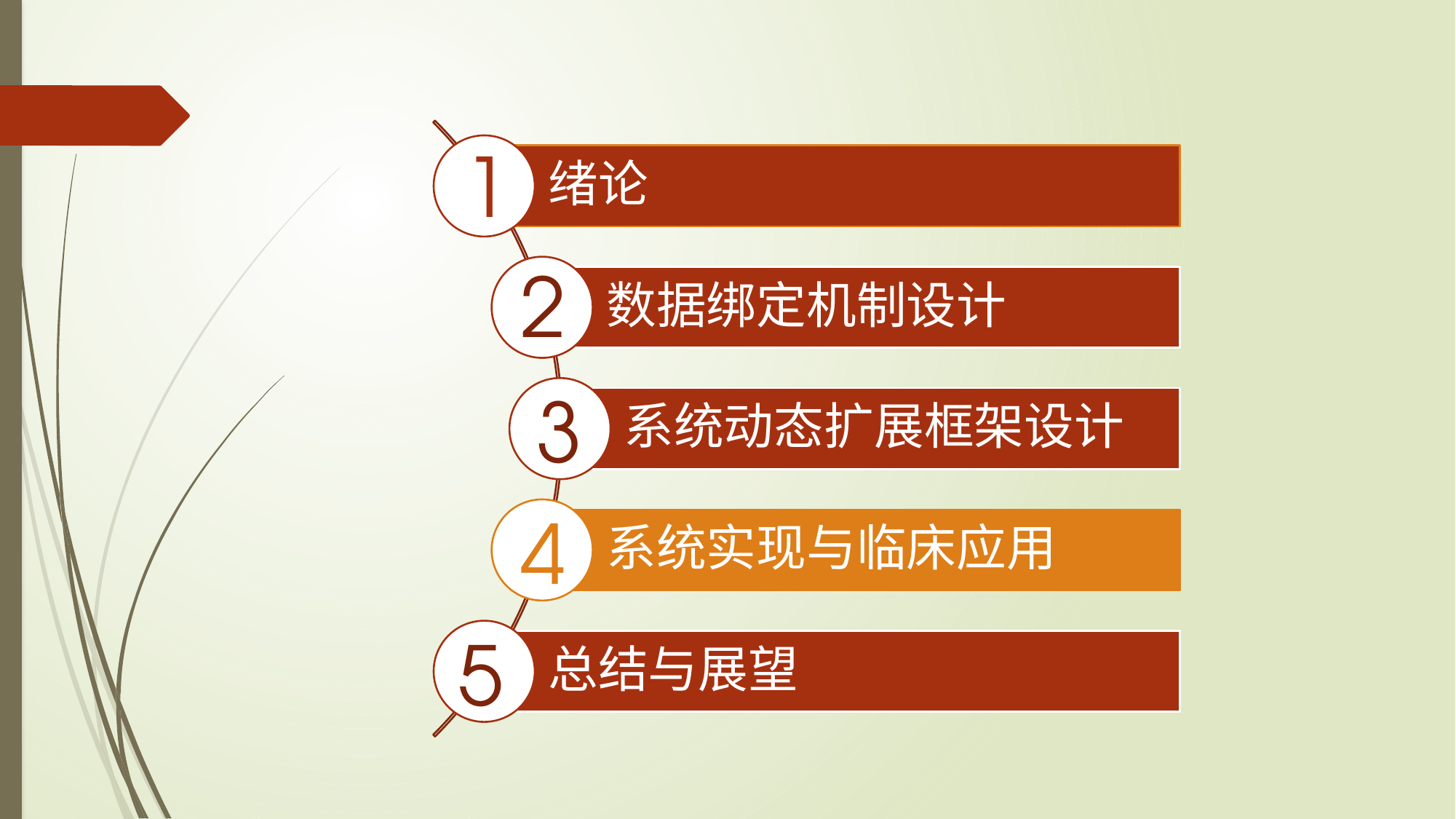

绪论
数据绑定机制设计
系统动态扩展框架设计
系统实现与临床应用
总结与展望
1
2
3
4
5